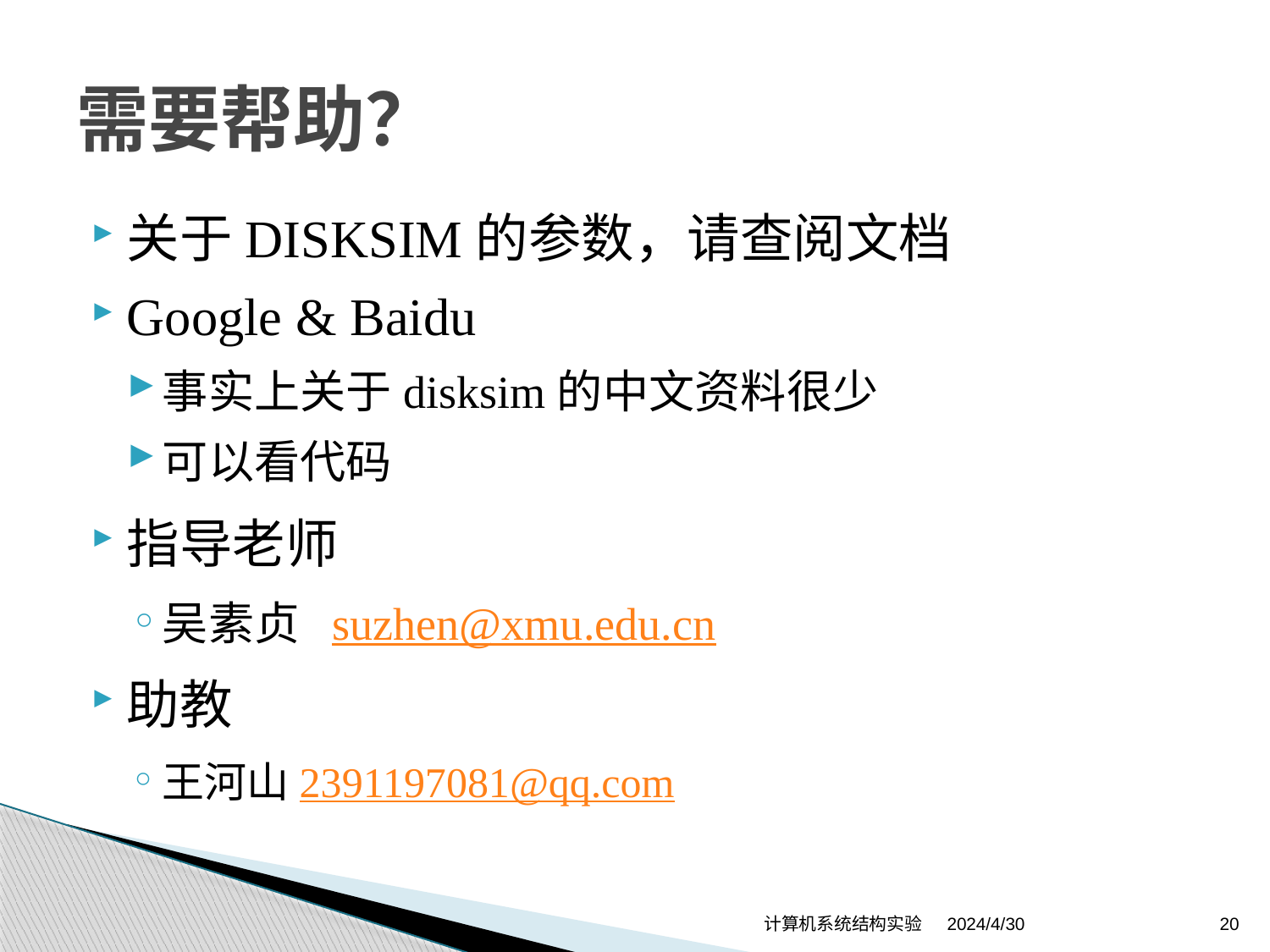

# 需要帮助？
关于DISKSIM的参数，请查阅文档
Google & Baidu
事实上关于disksim的中文资料很少
可以看代码
指导老师
吴素贞  suzhen@xmu.edu.cn
助教
王河山2391197081@qq.com
计算机系统结构实验
2024/4/30
20